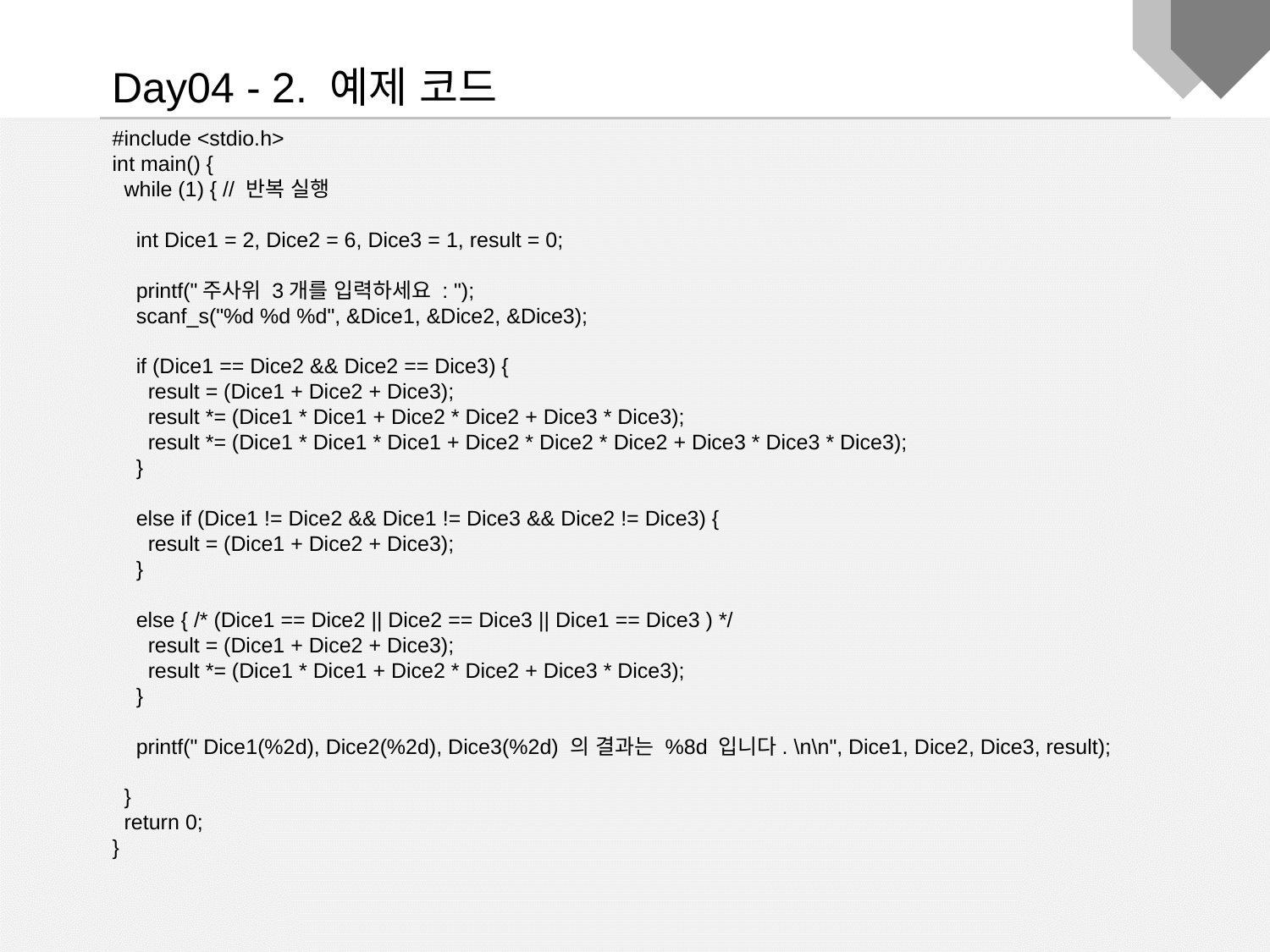

Day04 - 2. 예제 코드
#include <stdio.h>
int main() {
  while (1) { // 반복 실행

    int Dice1 = 2, Dice2 = 6, Dice3 = 1, result = 0;

    printf("주사위 3개를 입력하세요 : ");
    scanf_s("%d %d %d", &Dice1, &Dice2, &Dice3);

    if (Dice1 == Dice2 && Dice2 == Dice3) {
      result = (Dice1 + Dice2 + Dice3);
      result *= (Dice1 * Dice1 + Dice2 * Dice2 + Dice3 * Dice3);
      result *= (Dice1 * Dice1 * Dice1 + Dice2 * Dice2 * Dice2 + Dice3 * Dice3 * Dice3);
    }

    else if (Dice1 != Dice2 && Dice1 != Dice3 && Dice2 != Dice3) {
      result = (Dice1 + Dice2 + Dice3);
    }

    else { /* (Dice1 == Dice2 || Dice2 == Dice3 || Dice1 == Dice3 ) */
      result = (Dice1 + Dice2 + Dice3);
      result *= (Dice1 * Dice1 + Dice2 * Dice2 + Dice3 * Dice3);
    }

    printf(" Dice1(%2d), Dice2(%2d), Dice3(%2d) 의 결과는 %8d 입니다. \n\n", Dice1, Dice2, Dice3, result);

  }
  return 0;
}